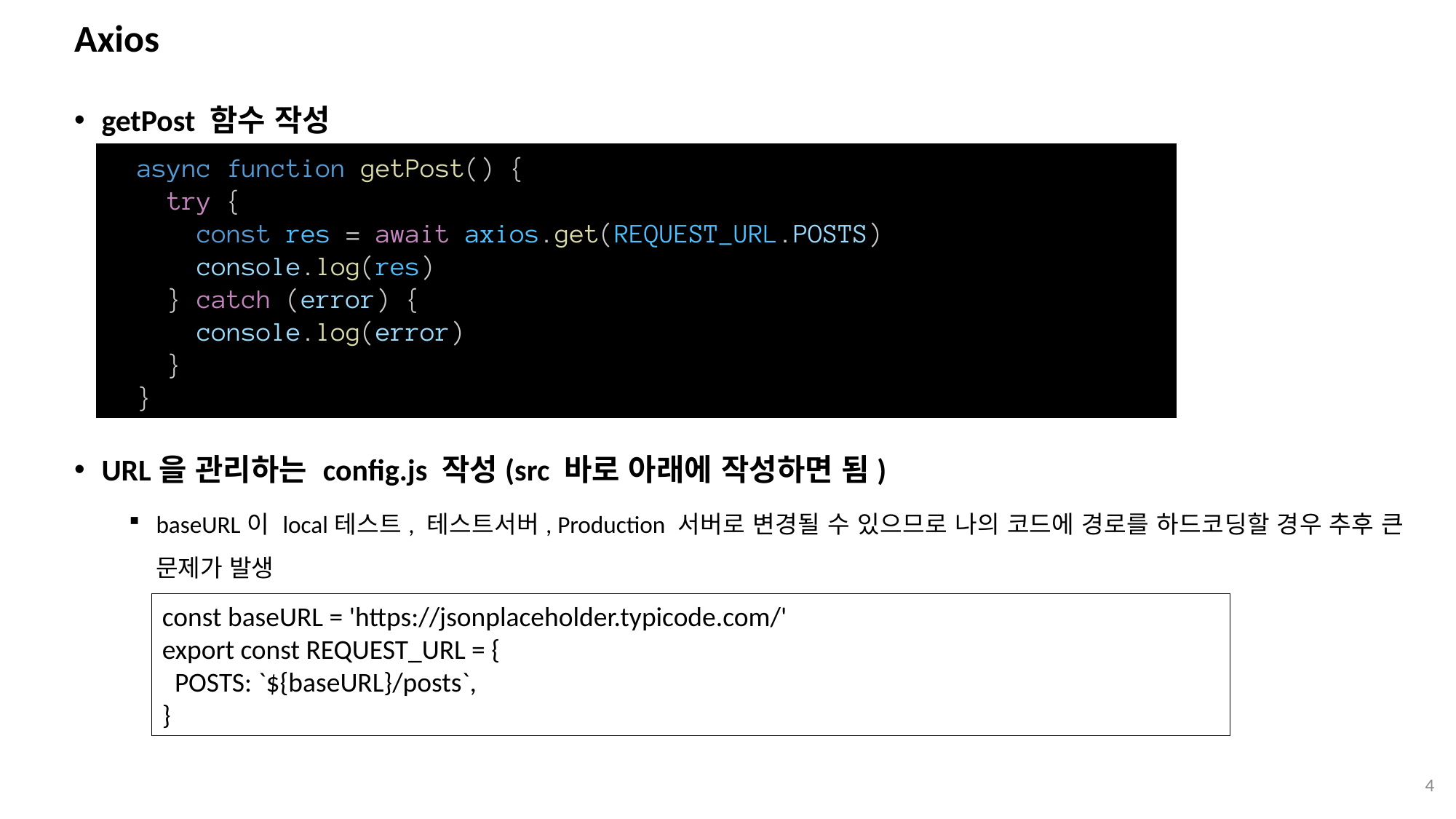

# Axios
getPost 함수 작성

URL을 관리하는 config.js 작성(src 바로 아래에 작성하면 됨)
baseURL이 local테스트, 테스트서버, Production 서버로 변경될 수 있으므로 나의 코드에 경로를 하드코딩할 경우 추후 큰 문제가 발생

  async function getPost() {
    try {
      const res = await axios.get(REQUEST_URL.POSTS)
      console.log(res)
    } catch (error) {
      console.log(error)
    }
  }
const baseURL = 'https://jsonplaceholder.typicode.com/'
export const REQUEST_URL = {
  POSTS: `${baseURL}/posts`,
}
4